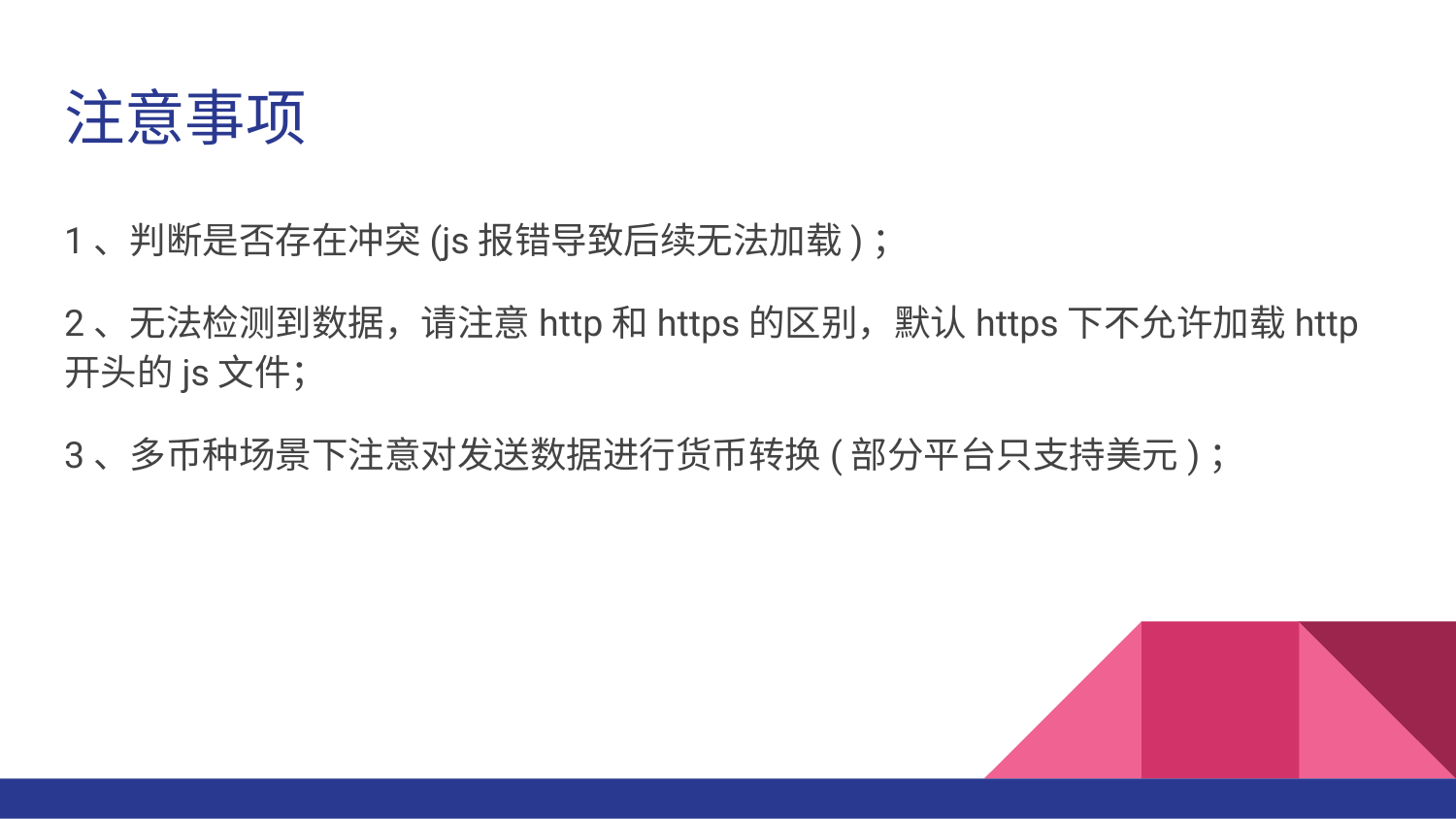

# 注意事项
1、判断是否存在冲突(js报错导致后续无法加载)；
2、无法检测到数据，请注意http和https的区别，默认https下不允许加载http开头的js文件；
3、多币种场景下注意对发送数据进行货币转换(部分平台只支持美元)；